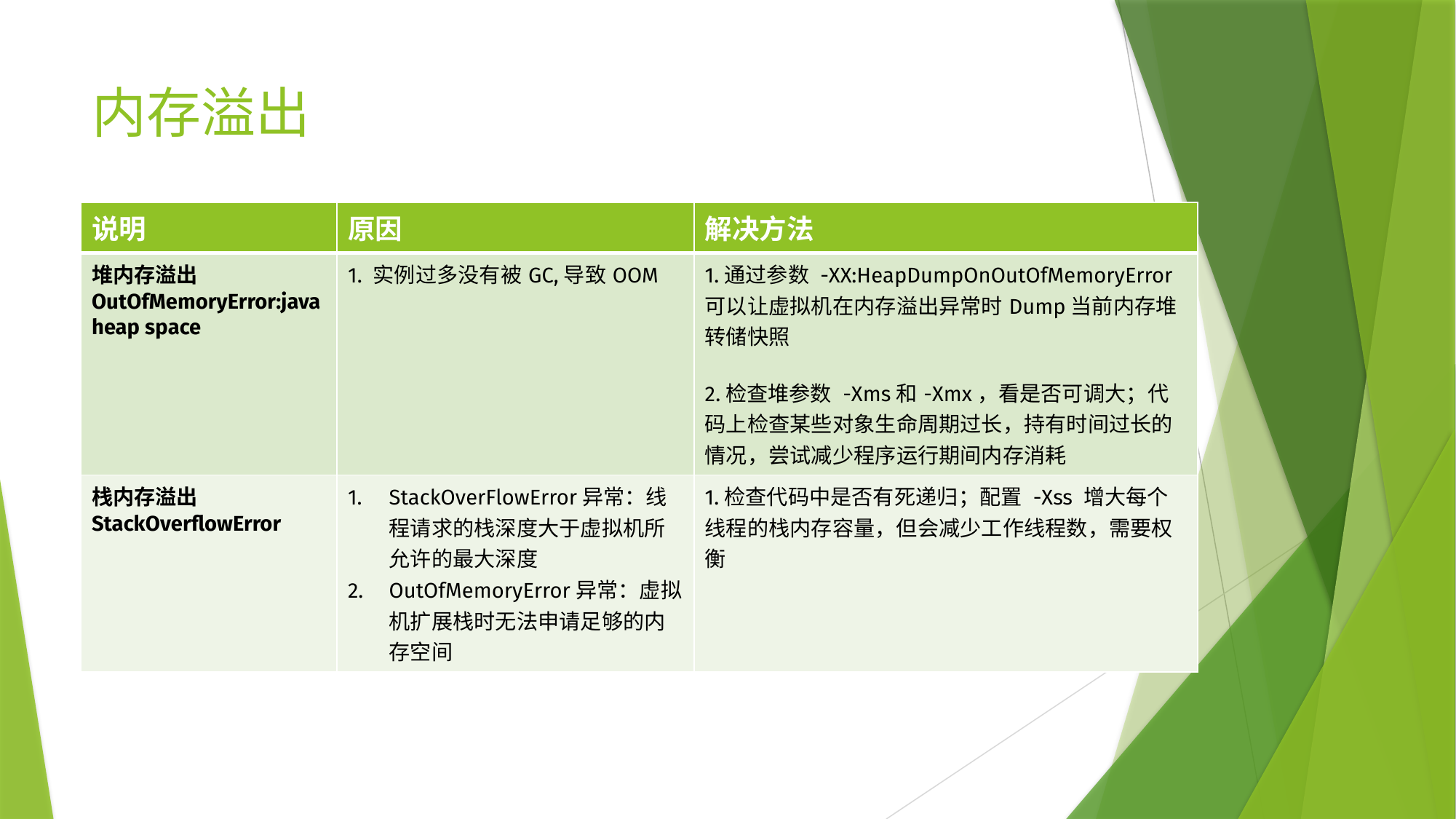

# 内存溢出
| 说明 | 原因 | 解决方法 |
| --- | --- | --- |
| 堆内存溢出 OutOfMemoryError:java heap space | 1. 实例过多没有被GC,导致OOM | 1.通过参数 -XX:HeapDumpOnOutOfMemoryError 可以让虚拟机在内存溢出异常时Dump当前内存堆转储快照 2.检查堆参数 -Xms和-Xmx，看是否可调大；代码上检查某些对象生命周期过长，持有时间过长的情况，尝试减少程序运行期间内存消耗 |
| 栈内存溢出 StackOverflowError | StackOverFlowError异常：线程请求的栈深度大于虚拟机所允许的最大深度 OutOfMemoryError异常：虚拟机扩展栈时无法申请足够的内存空间 | 1.检查代码中是否有死递归；配置 -Xss 增大每个线程的栈内存容量，但会减少工作线程数，需要权衡 |